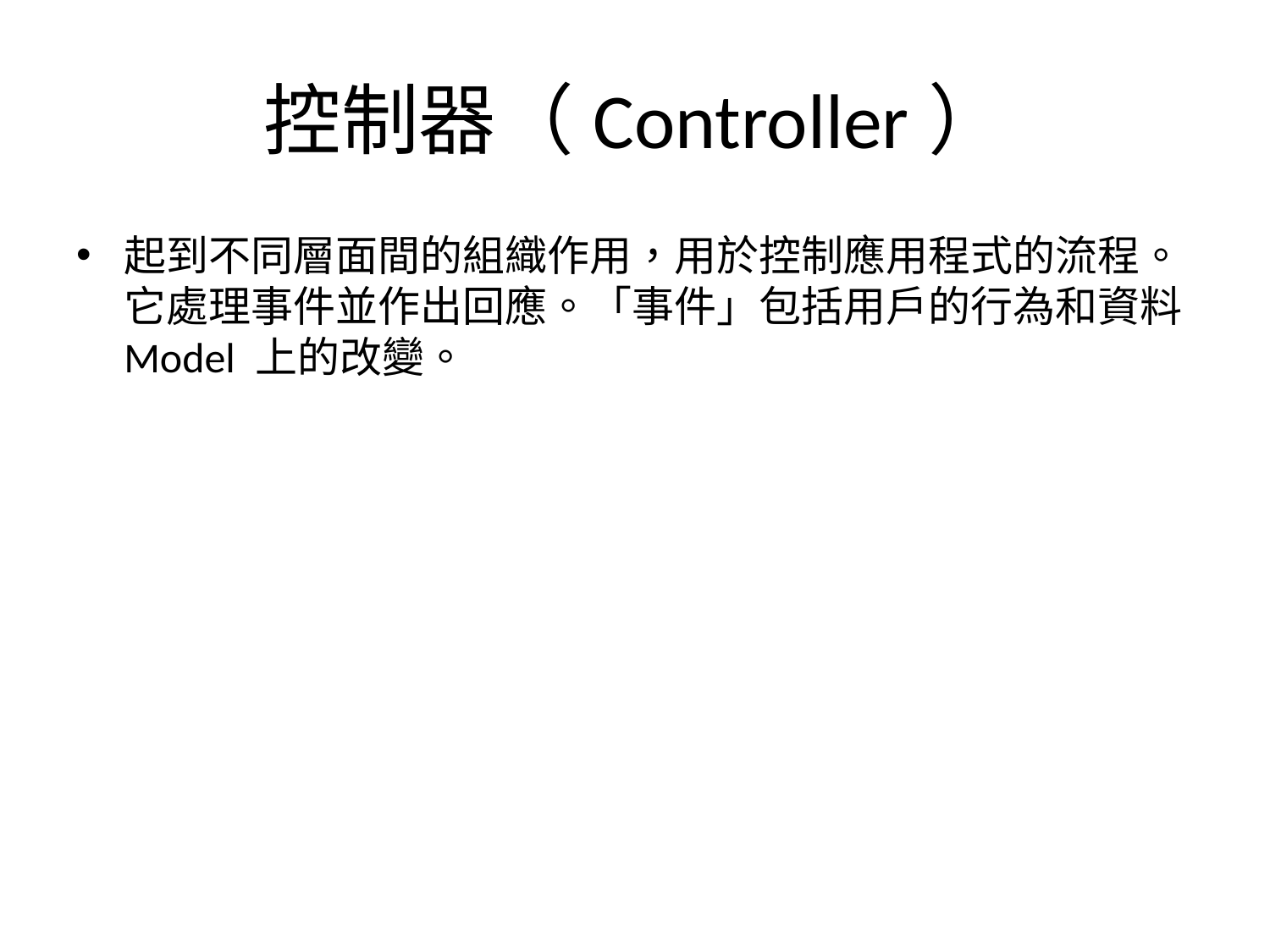

# 控制器（Controller）
起到不同層面間的組織作用，用於控制應用程式的流程。它處理事件並作出回應。「事件」包括用戶的行為和資料 Model 上的改變。